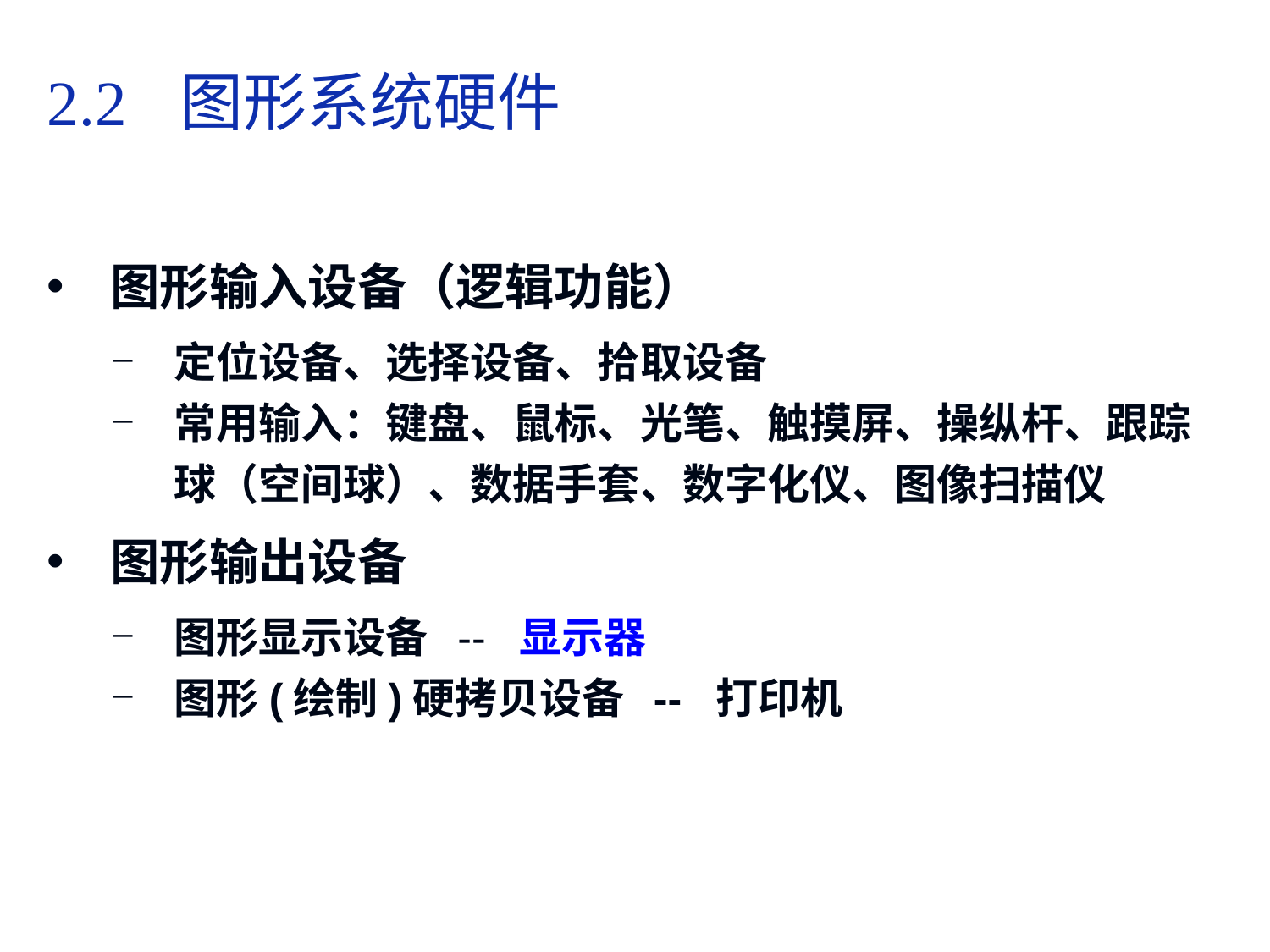

2.2 图形系统硬件
图形输入设备（逻辑功能）
定位设备、选择设备、拾取设备
常用输入：键盘、鼠标、光笔、触摸屏、操纵杆、跟踪球（空间球）、数据手套、数字化仪、图像扫描仪
图形输出设备
图形显示设备  --  显示器
图形(绘制)硬拷贝设备  --  打印机